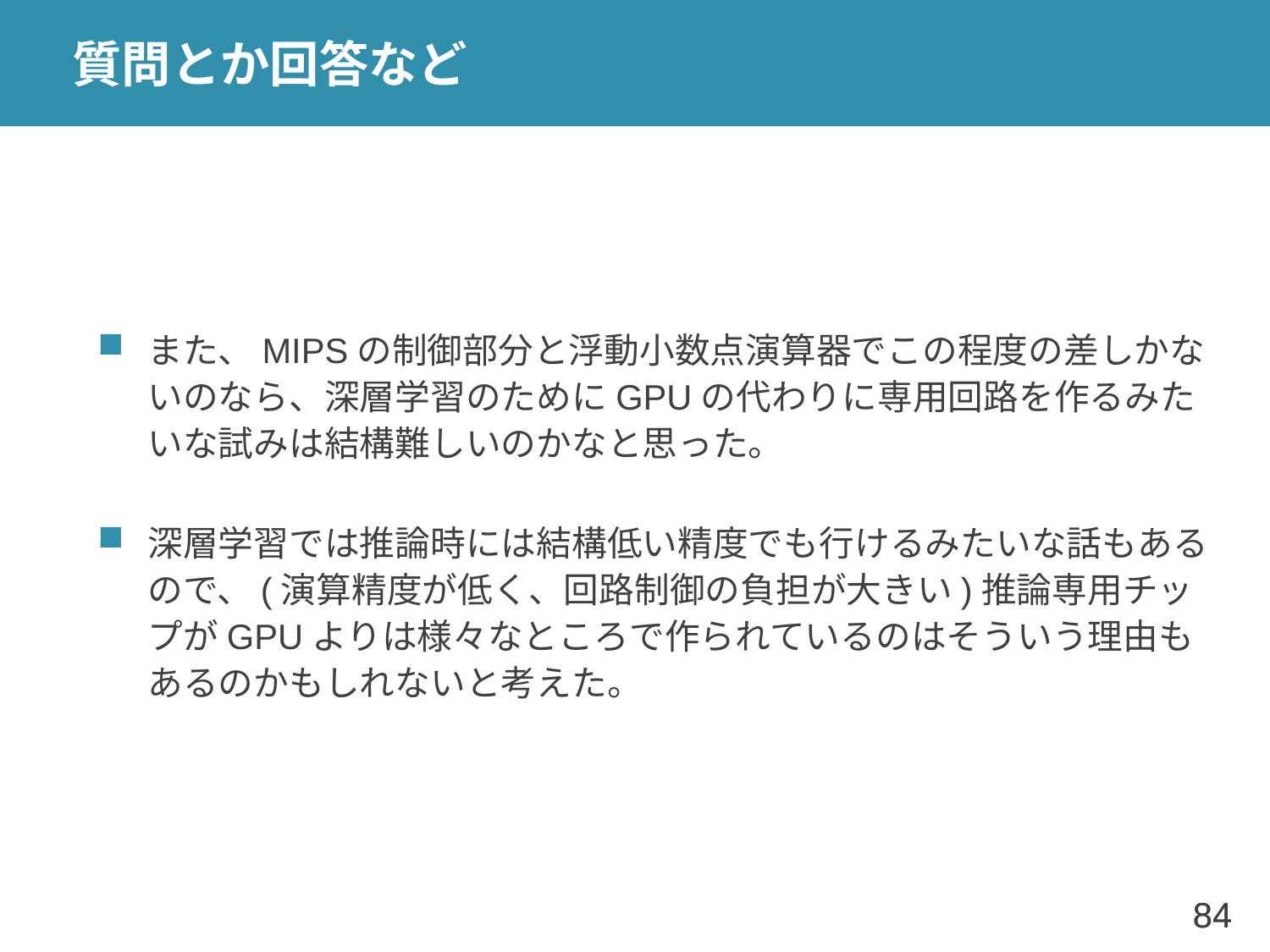

# 質問とか回答など
また、MIPSの制御部分と浮動小数点演算器でこの程度の差しかないのなら、深層学習のためにGPUの代わりに専用回路を作るみたいな試みは結構難しいのかなと思った。
深層学習では推論時には結構低い精度でも行けるみたいな話もあるので、(演算精度が低く、回路制御の負担が大きい)推論専用チップがGPUよりは様々なところで作られているのはそういう理由もあるのかもしれないと考えた。